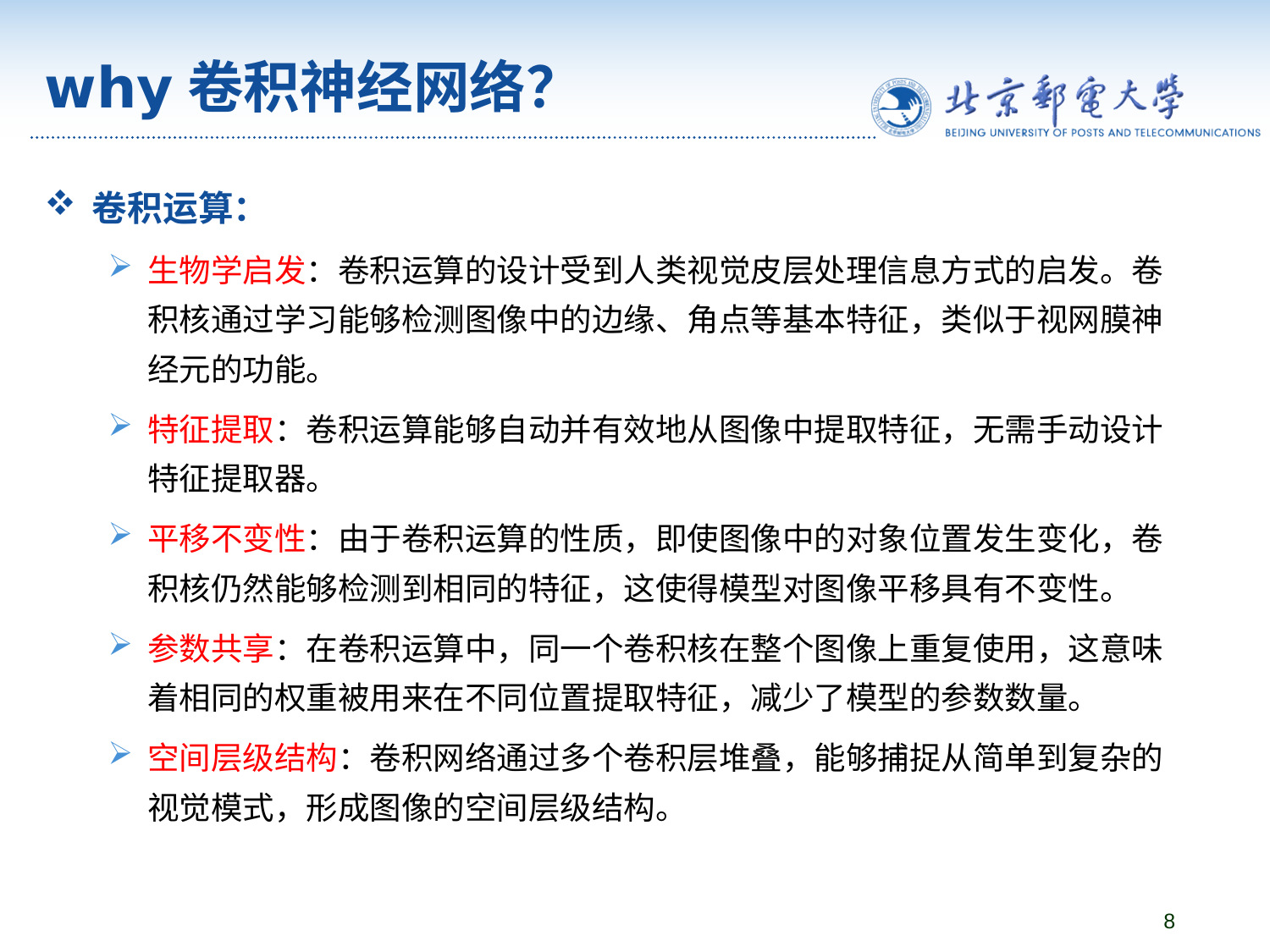

# why卷积神经网络？
卷积运算：
生物学启发：卷积运算的设计受到人类视觉皮层处理信息方式的启发。卷积核通过学习能够检测图像中的边缘、角点等基本特征，类似于视网膜神经元的功能。
特征提取：卷积运算能够自动并有效地从图像中提取特征，无需手动设计特征提取器。
平移不变性：由于卷积运算的性质，即使图像中的对象位置发生变化，卷积核仍然能够检测到相同的特征，这使得模型对图像平移具有不变性。
参数共享：在卷积运算中，同一个卷积核在整个图像上重复使用，这意味着相同的权重被用来在不同位置提取特征，减少了模型的参数数量。
空间层级结构：卷积网络通过多个卷积层堆叠，能够捕捉从简单到复杂的视觉模式，形成图像的空间层级结构。
8